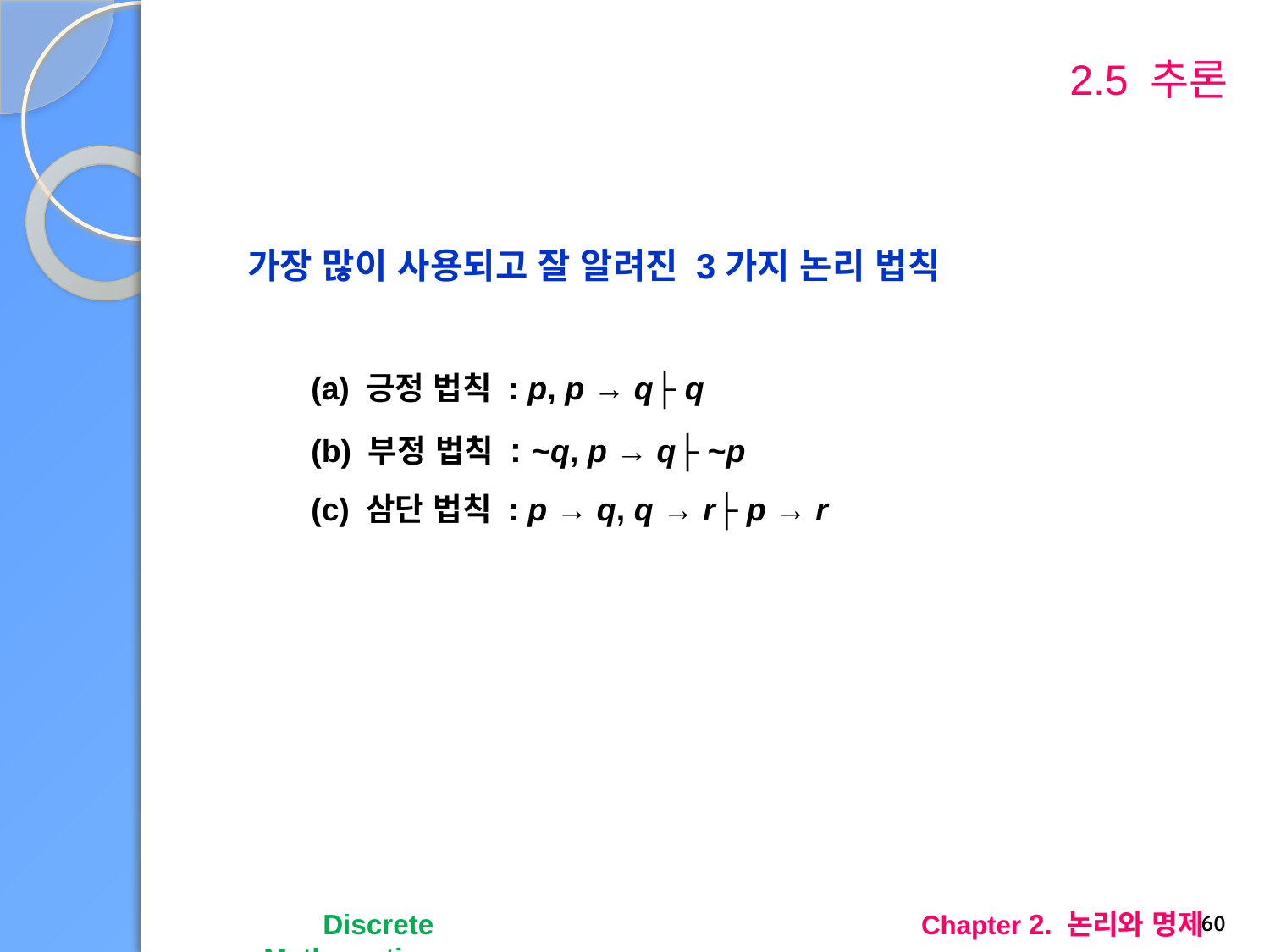

# 2.5 추론
가장 많이 사용되고 잘 알려진 3가지 논리 법칙

(a) 긍정 법칙 : p, p → q├ q
(b) 부정 법칙 : ~q, p → q├ ~p
(c) 삼단 법칙 : p → q, q → r├ p → r
Discrete Mathematics
Chapter 2. 논리와 명제
60